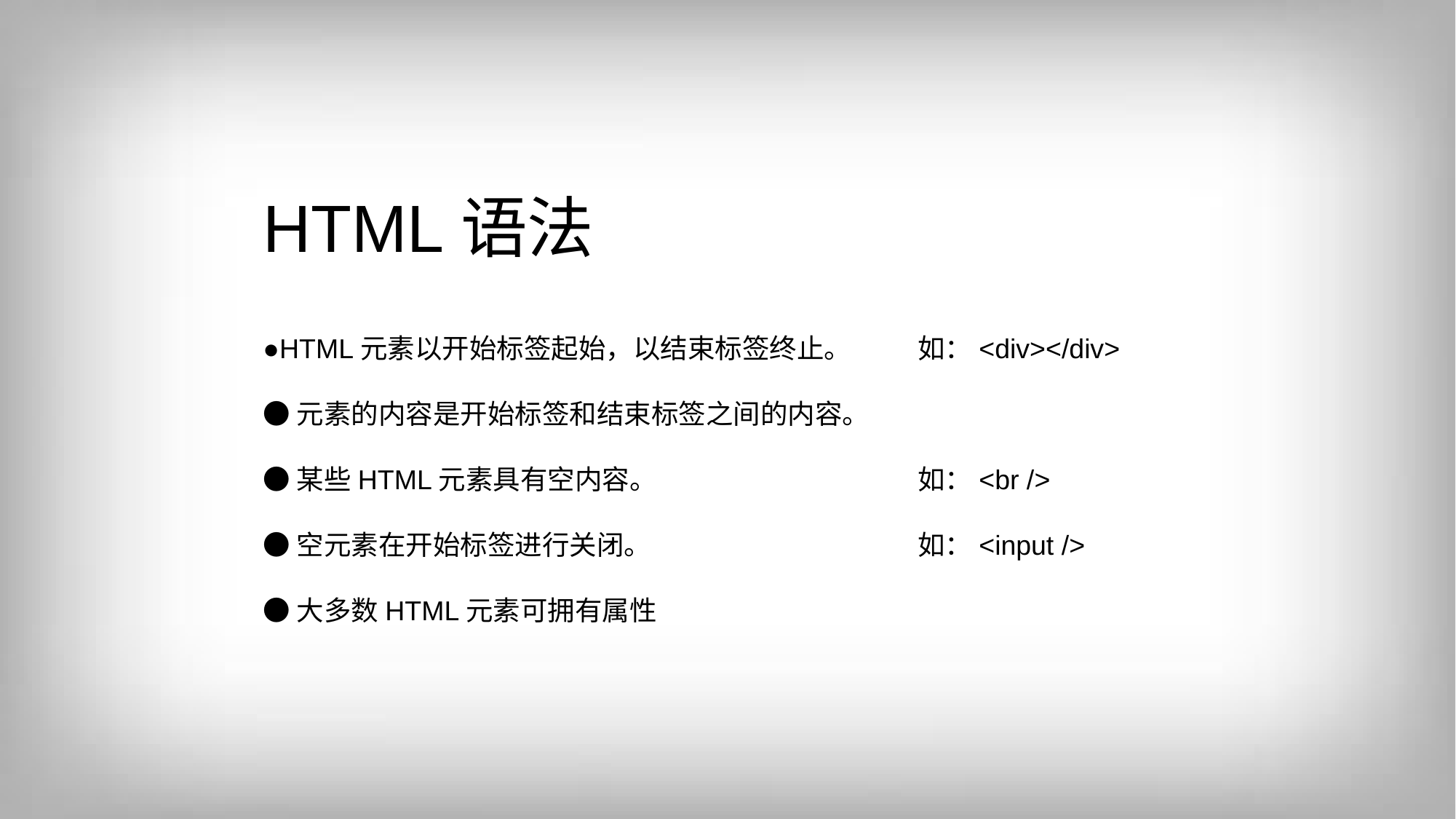

HTML语法

●HTML元素以开始标签起始，以结束标签终止。	如：<div></div>

●元素的内容是开始标签和结束标签之间的内容。

●某些HTML元素具有空内容。			如：<br />

●空元素在开始标签进行关闭。			如：<input />

●大多数HTML元素可拥有属性